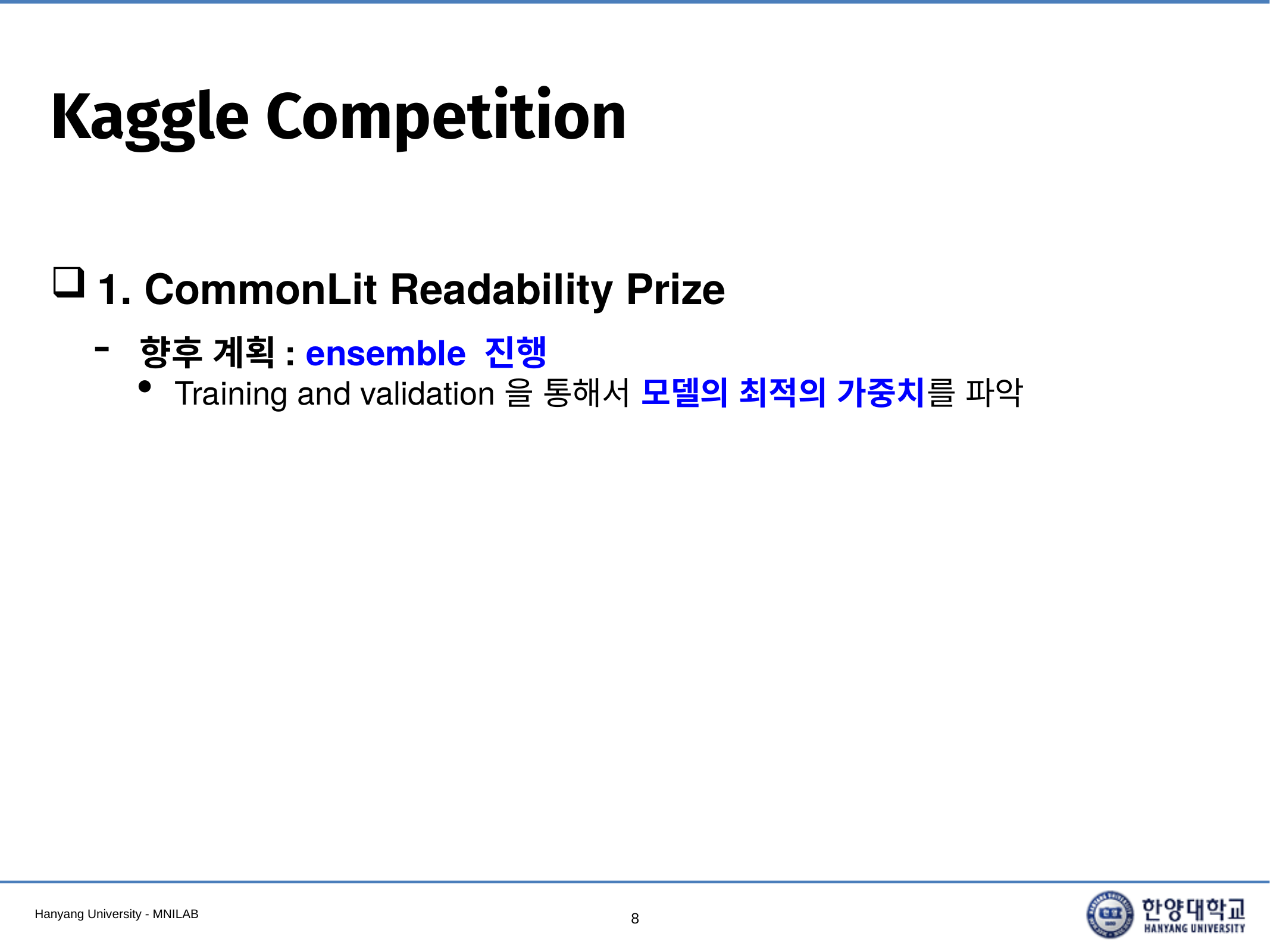

# Kaggle Competition
1. CommonLit Readability Prize
향후 계획: ensemble 진행
Training and validation을 통해서 모델의 최적의 가중치를 파악
8